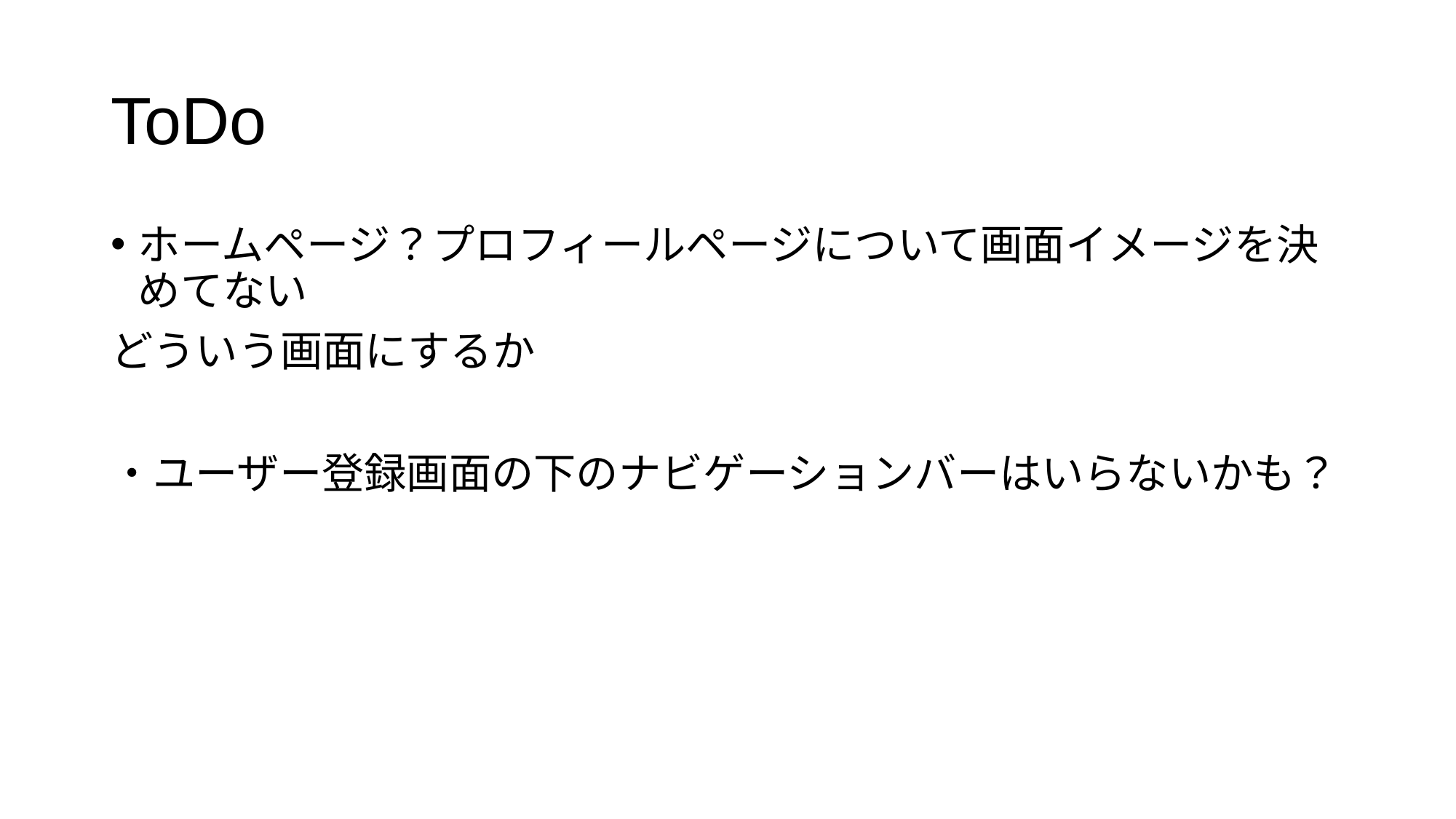

# ToDo
ホームページ？プロフィールページについて画面イメージを決めてない
どういう画面にするか

・ユーザー登録画面の下のナビゲーションバーはいらないかも？